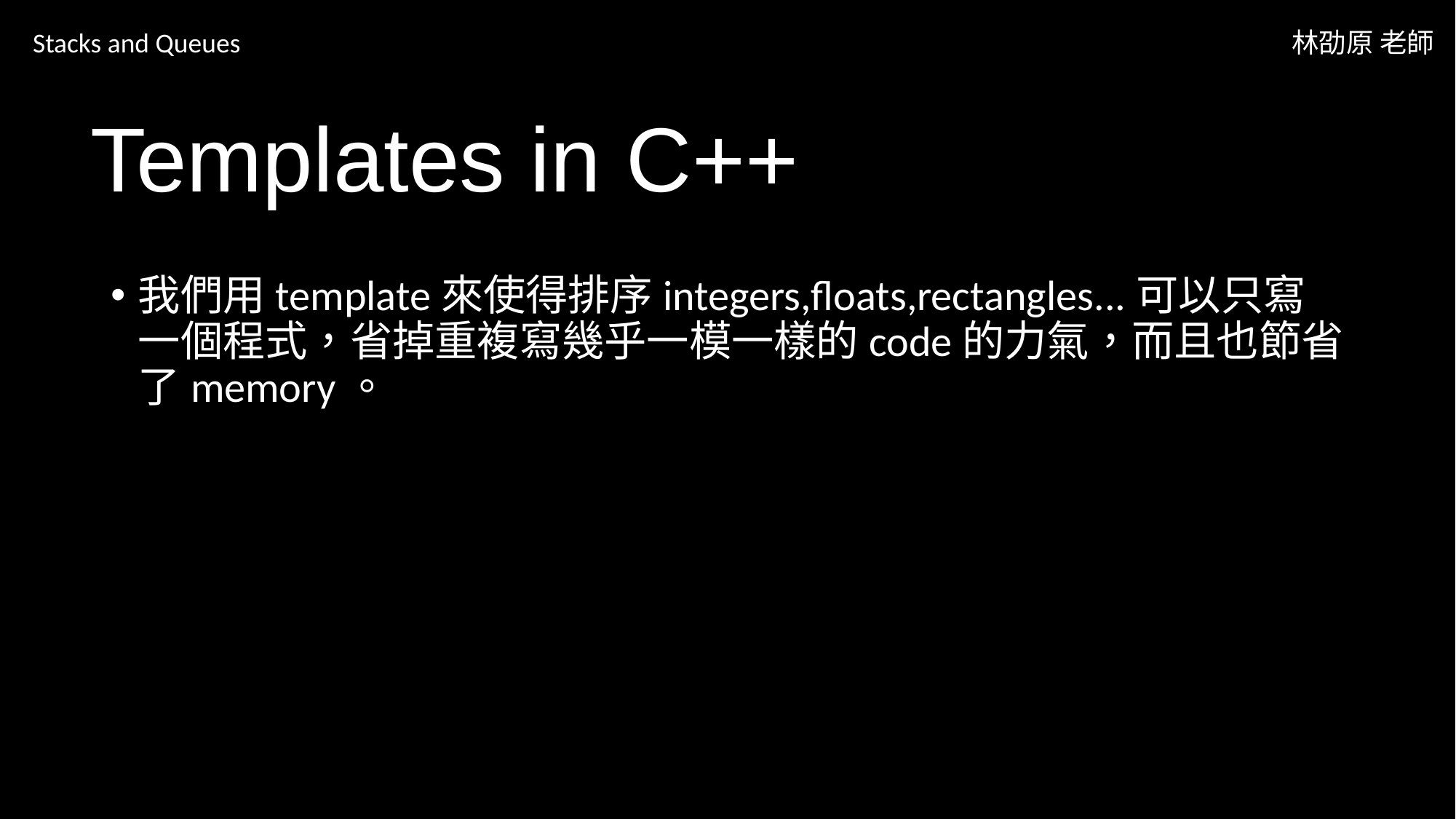

Stacks and Queues
林劭原 老師
# Templates in C++
我們用template來使得排序integers,floats,rectangles...可以只寫一個程式，省掉重複寫幾乎一模一樣的code的力氣，而且也節省了memory。